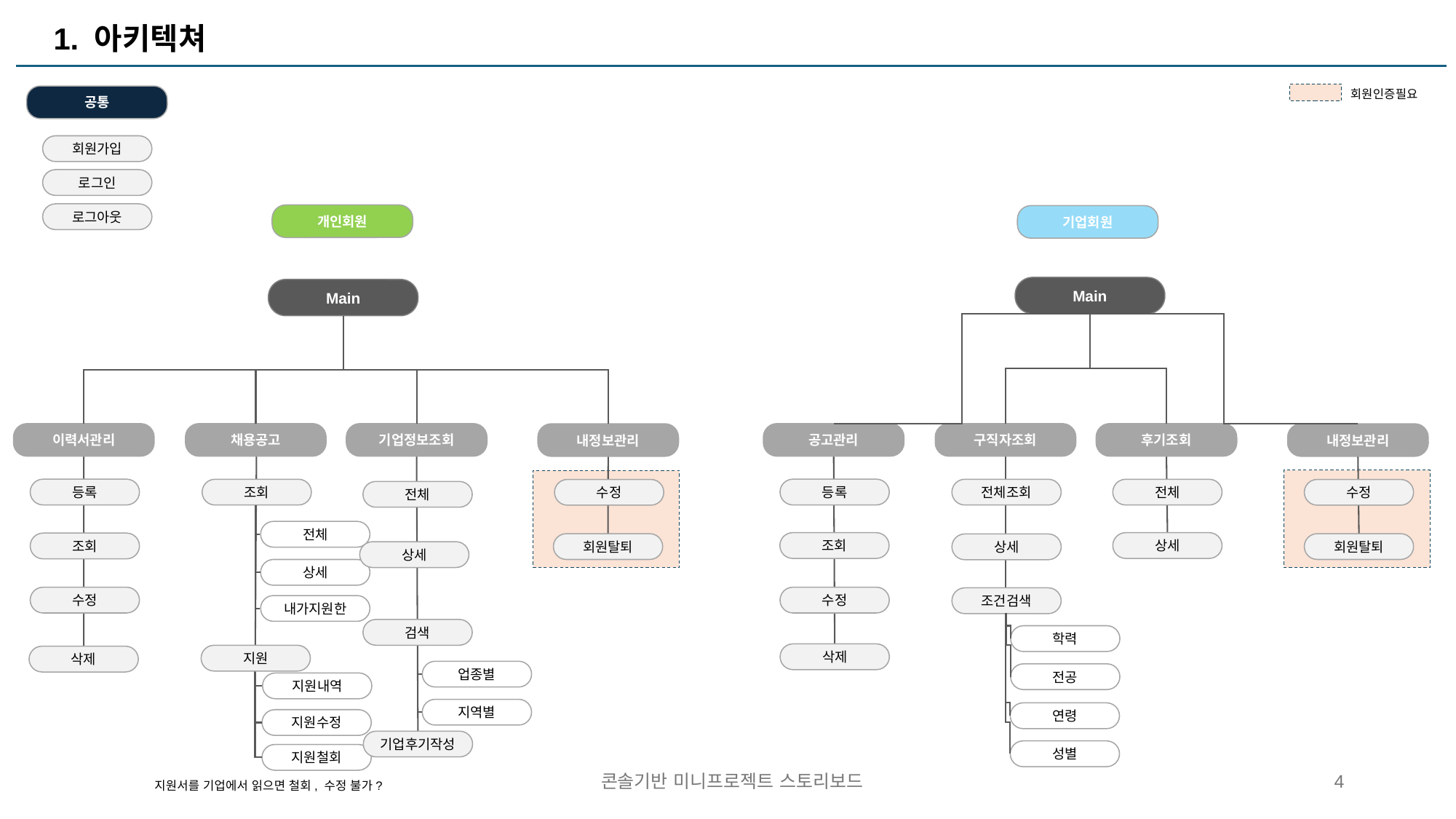

1. 아키텍쳐
회원인증필요

공통
회원가입
로그인
로그아웃
개인회원
기업회원
Main
공고관리
구직자조회
후기조회
내정보관리

등록
전체조회
전체
수정
조회
상세
회원탈퇴
수정
조건검색
삭제
상세
학력
전공
연령
성별
Main
이력서관리
채용공고
기업정보조회
내정보관리

등록
조회
수정
전체
전체
조회
회원탈퇴
상세
상세
수정
내가지원한
검색
지원
삭제
지원내역
지원수정
지원철회
업종별
지역별
기업후기작성
콘솔기반 미니프로젝트 스토리보드
4
지원서를 기업에서 읽으면 철회, 수정 불가?